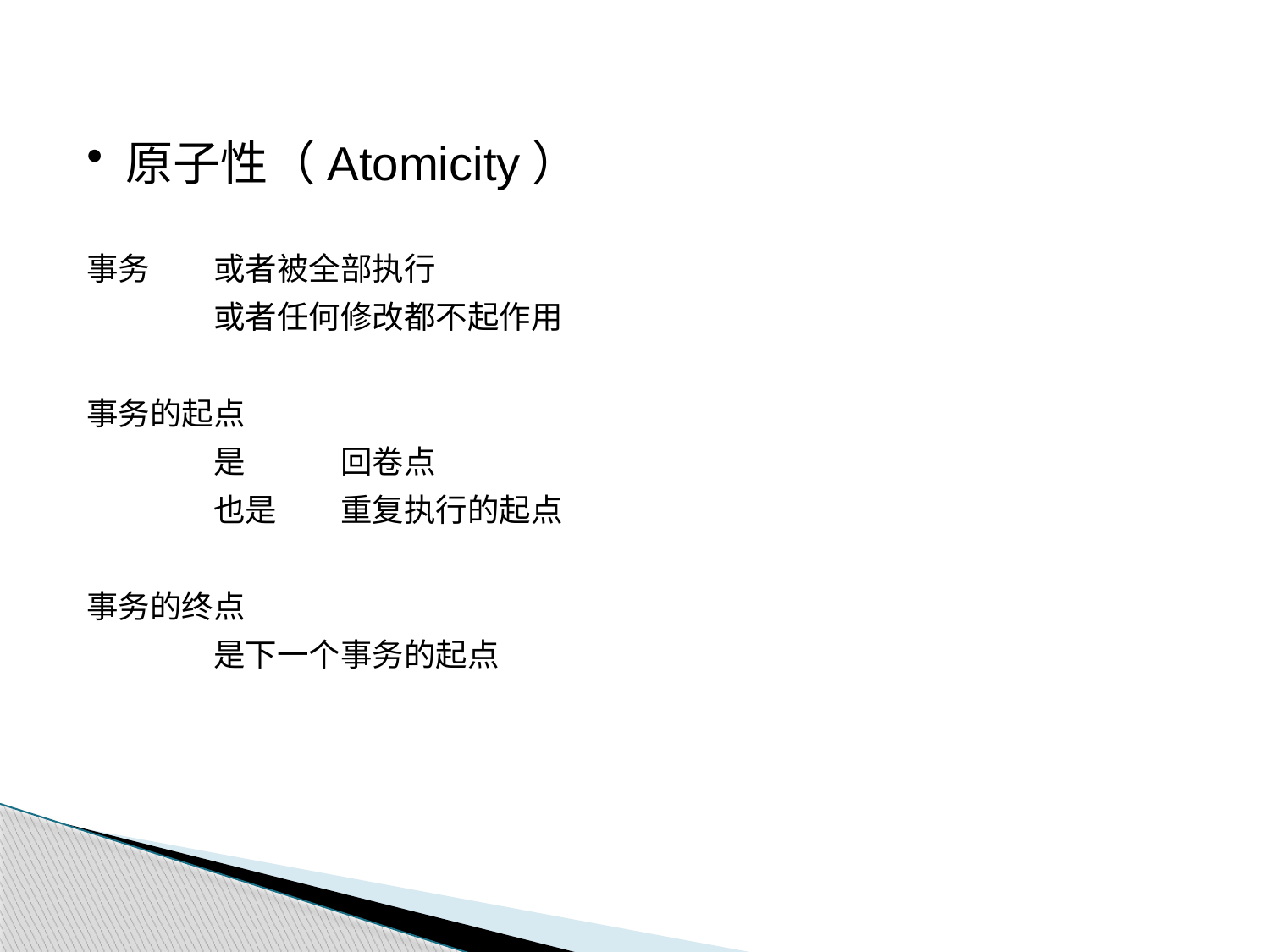

原子性（Atomicity）

事务	或者被全部执行
	或者任何修改都不起作用

事务的起点
	是  	回卷点
	也是	重复执行的起点

事务的终点
	是下一个事务的起点